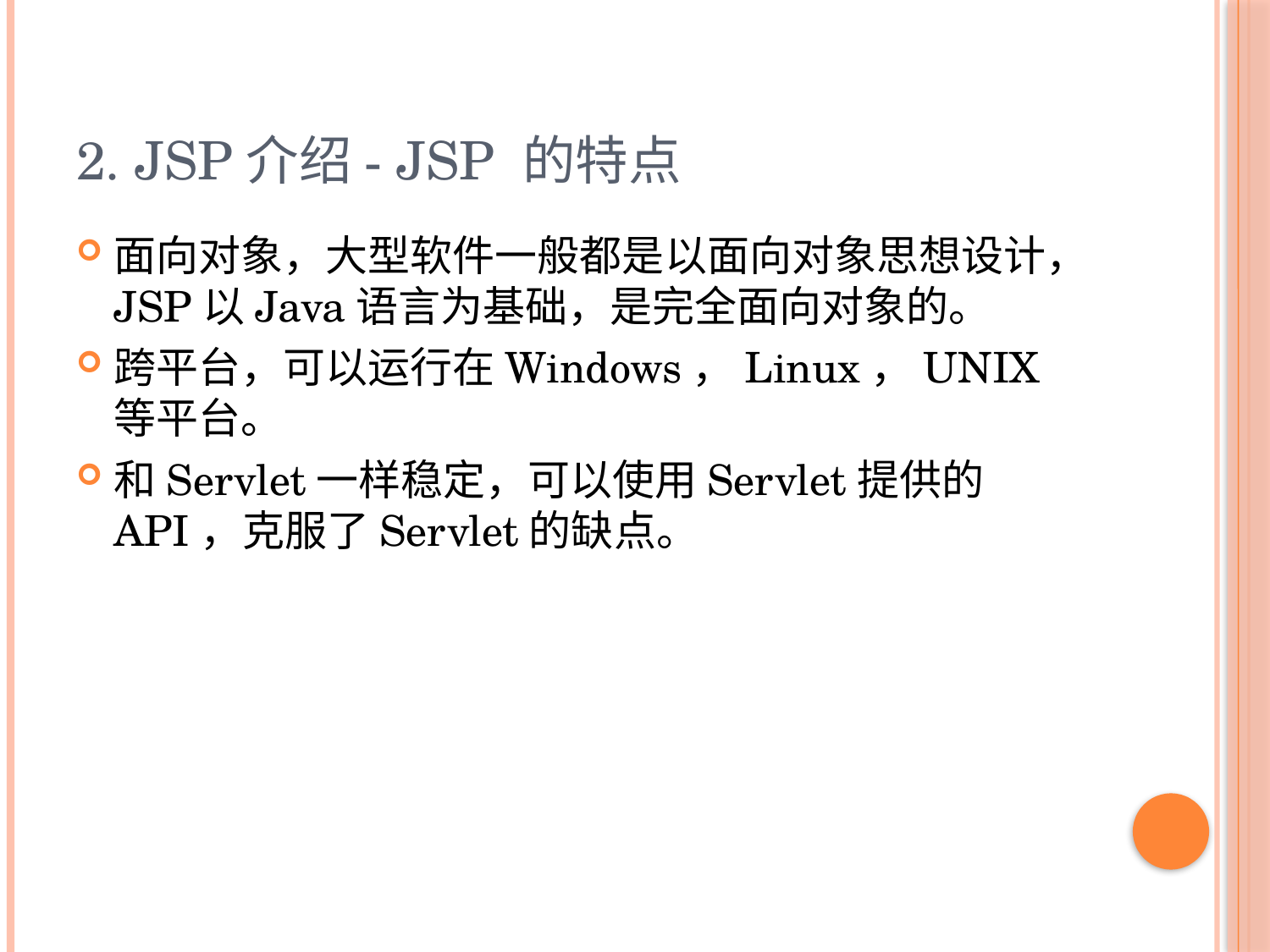

2. JSP介绍- JSP 的特点
面向对象，大型软件一般都是以面向对象思想设计，JSP以Java语言为基础，是完全面向对象的。
跨平台，可以运行在Windows，Linux，UNIX等平台。
和Servlet一样稳定，可以使用Servlet提供的API，克服了Servlet的缺点。